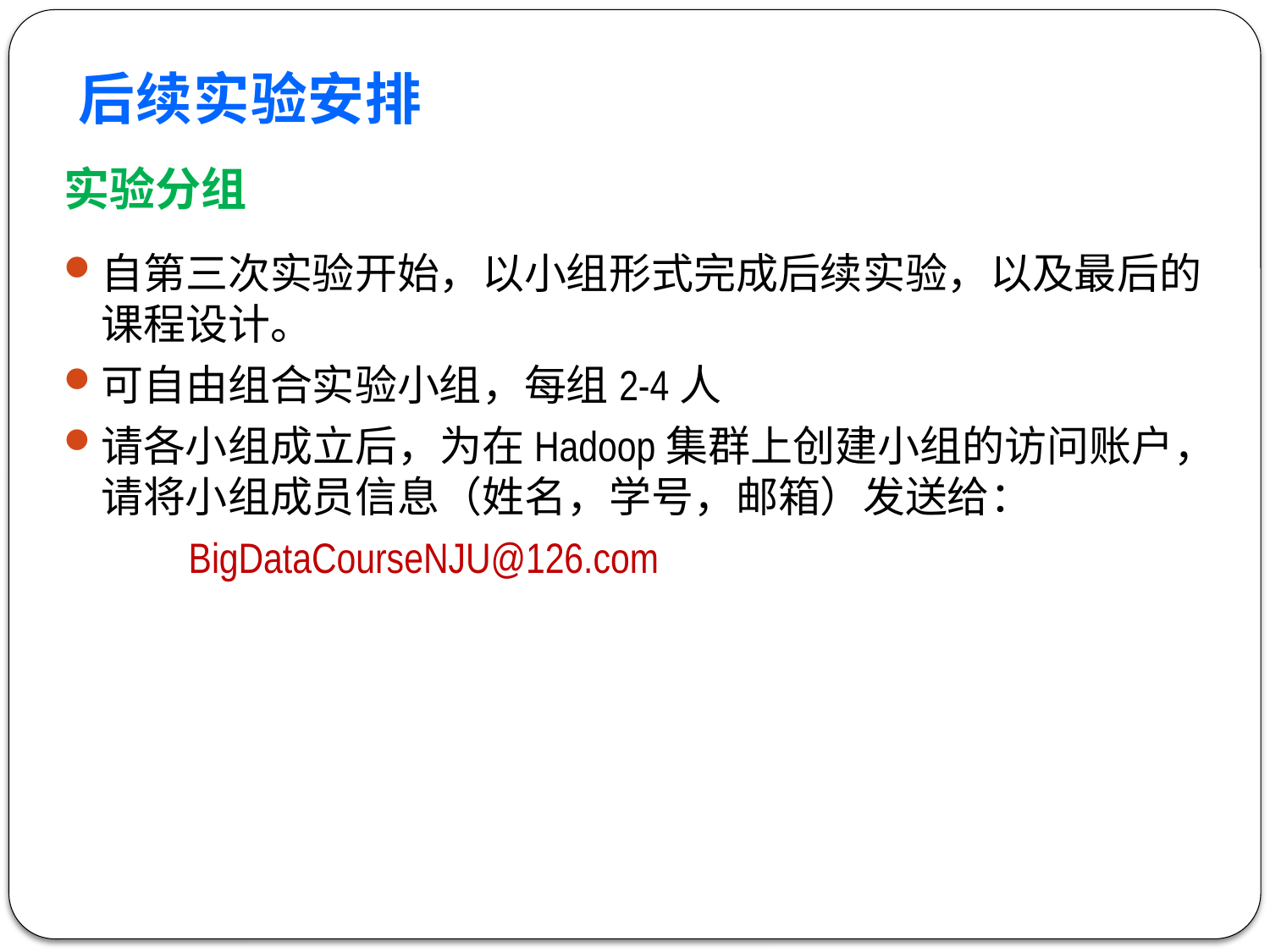

后续实验安排
实验分组
自第三次实验开始，以小组形式完成后续实验，以及最后的课程设计。
可自由组合实验小组，每组2-4人
请各小组成立后，为在Hadoop集群上创建小组的访问账户，请将小组成员信息（姓名，学号，邮箱）发送给：
	         BigDataCourseNJU@126.com